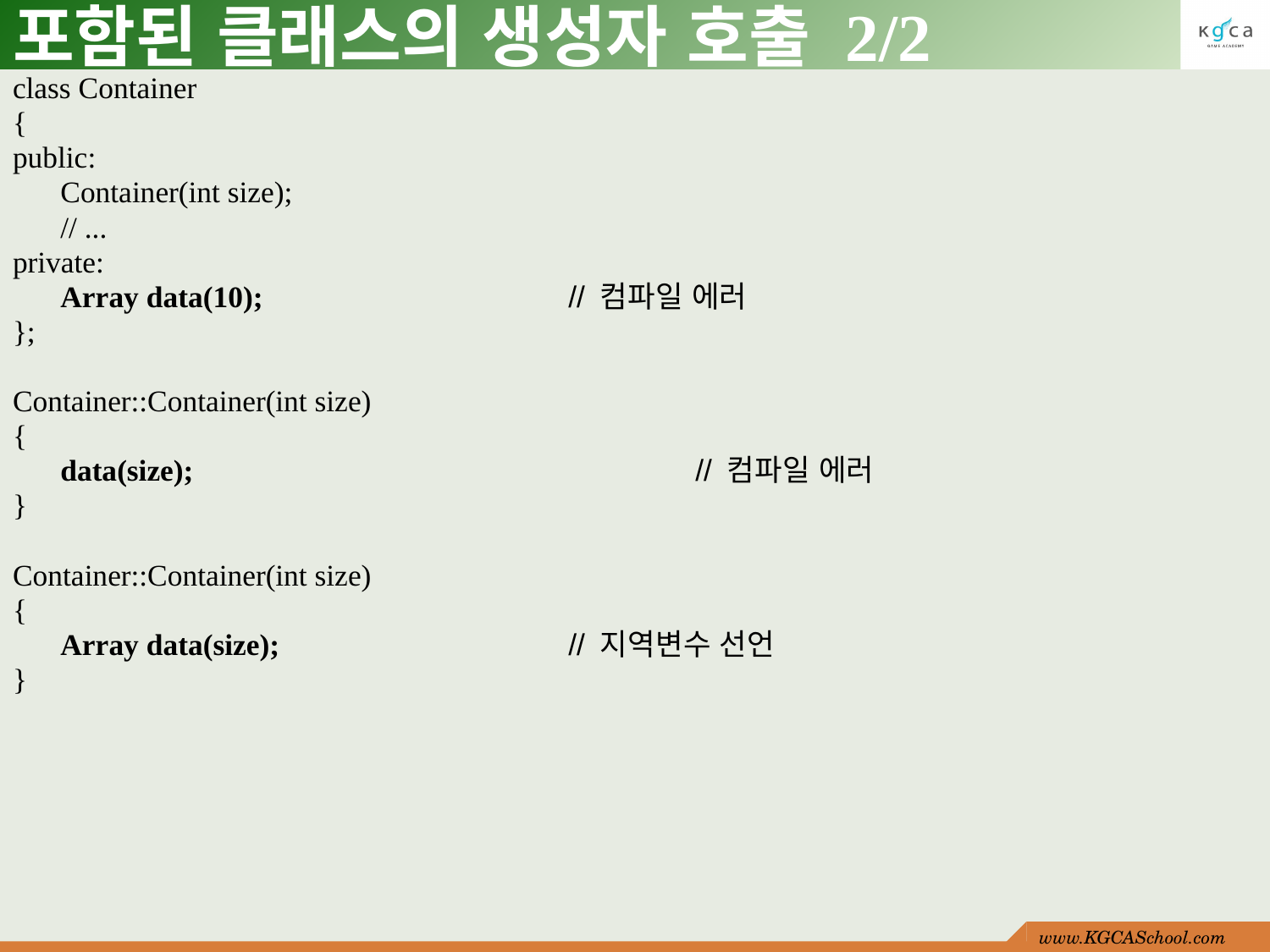

# 포함된 클래스의 생성자 호출 2/2
class Container
{
public:
	Container(int size);
	// ...
private:
	Array data(10);			// 컴파일 에러
};

Container::Container(int size)
{
	data(size);				// 컴파일 에러
}

Container::Container(int size)
{
	Array data(size);			// 지역변수 선언
}